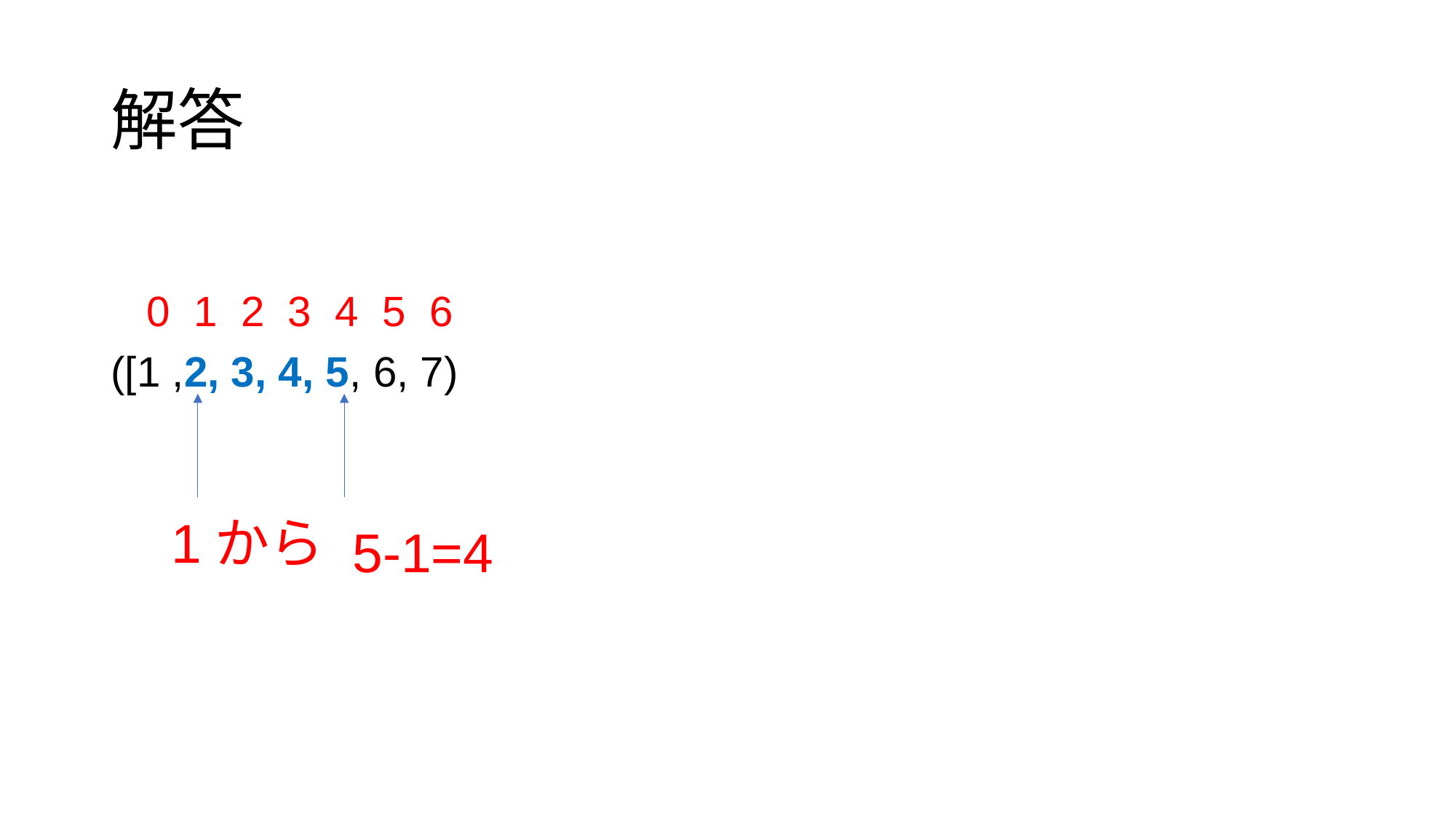

# 解答

   0  1  2  3  4  5  6
([1 ,2, 3, 4, 5, 6, 7)
1から
5-1=4